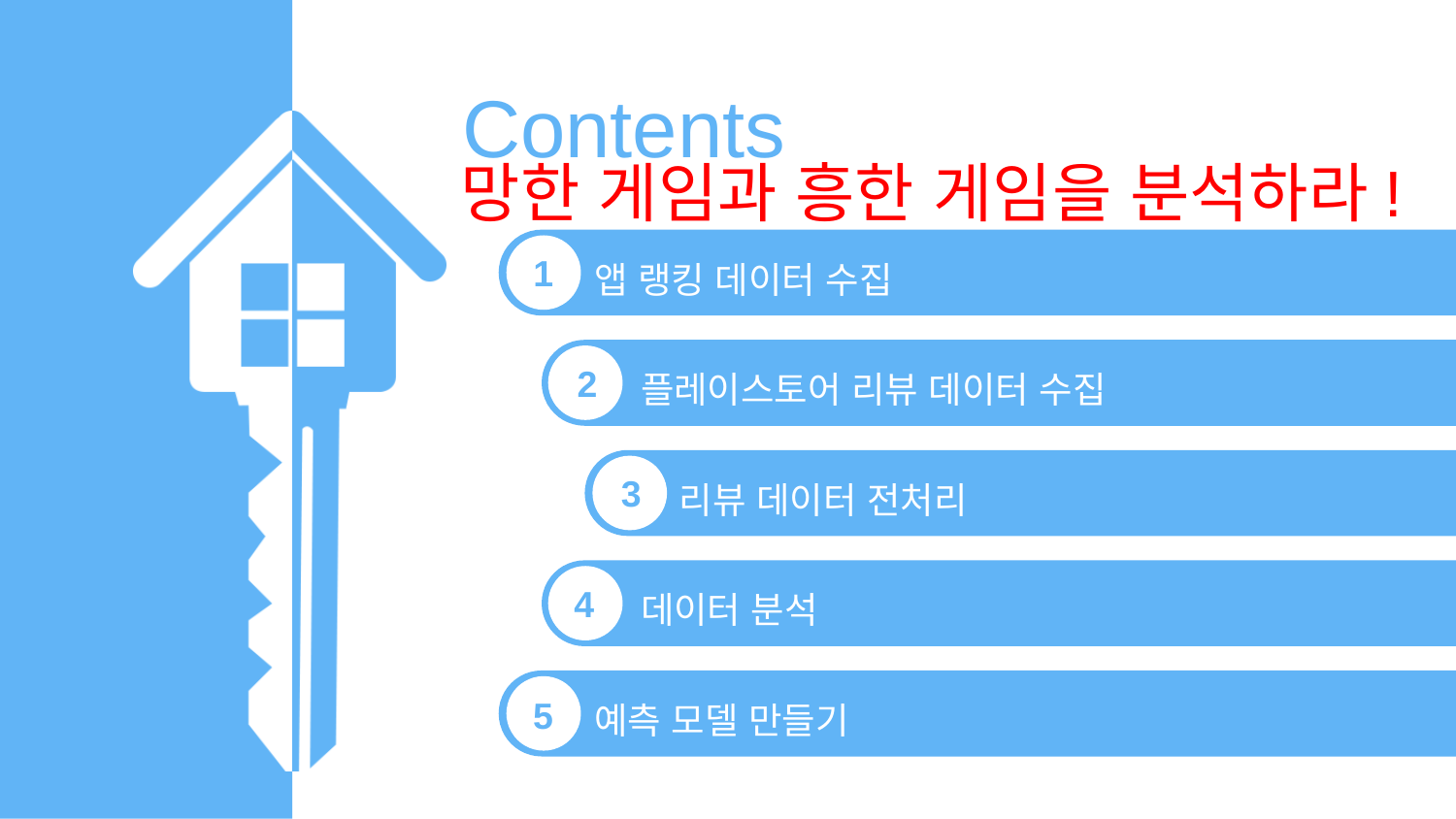

# Contents
망한 게임과 흥한 게임을 분석하라!

 1
앱 랭킹 데이터 수집

 2
플레이스토어 리뷰 데이터 수집

 3
리뷰 데이터 전처리

 4
데이터 분석

5
예측 모델 만들기